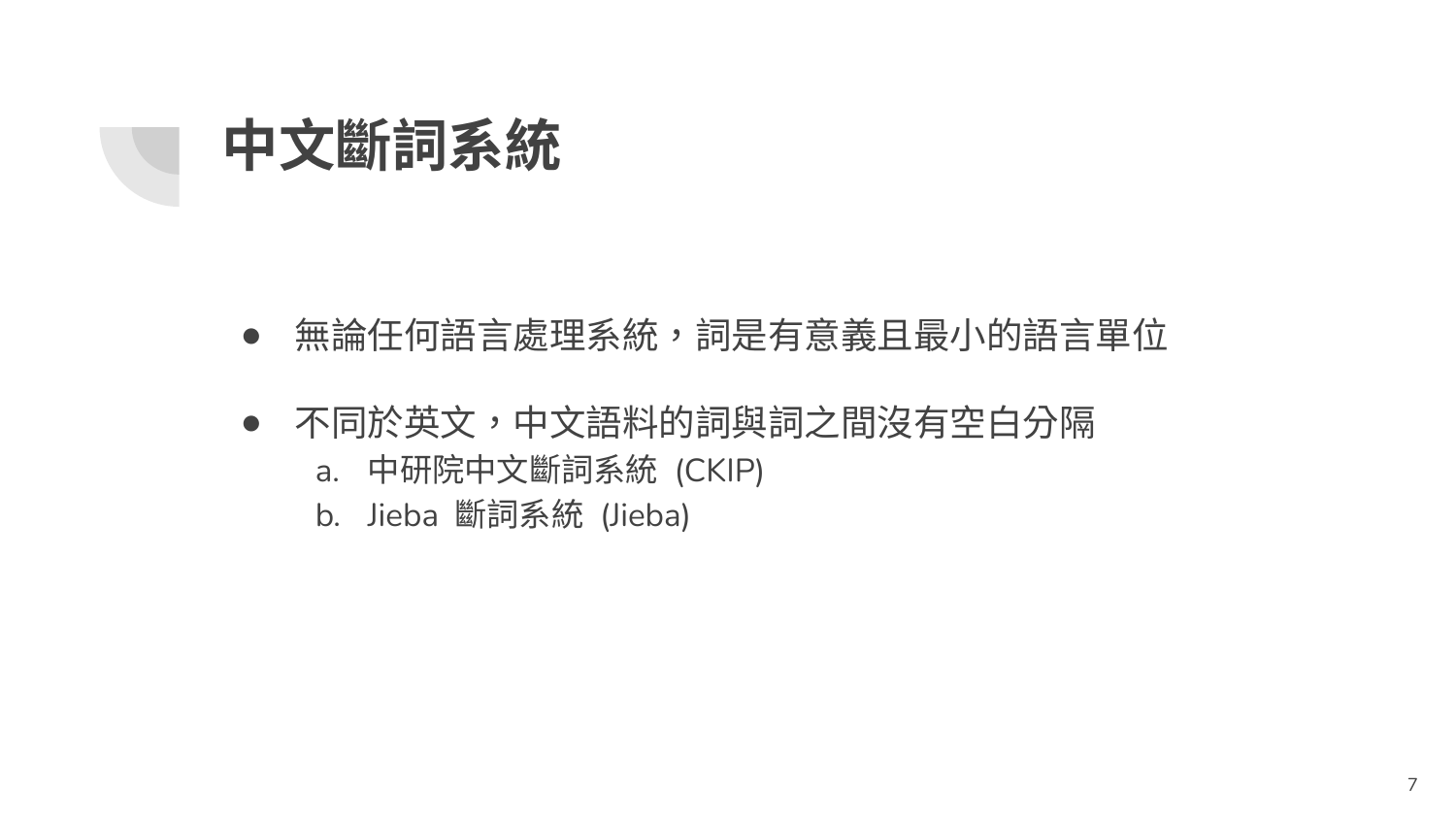

# 中文斷詞系統
無論任何語言處理系統，詞是有意義且最小的語言單位
不同於英文，中文語料的詞與詞之間沒有空白分隔
中研院中文斷詞系統 (CKIP)
Jieba 斷詞系統 (Jieba)
7